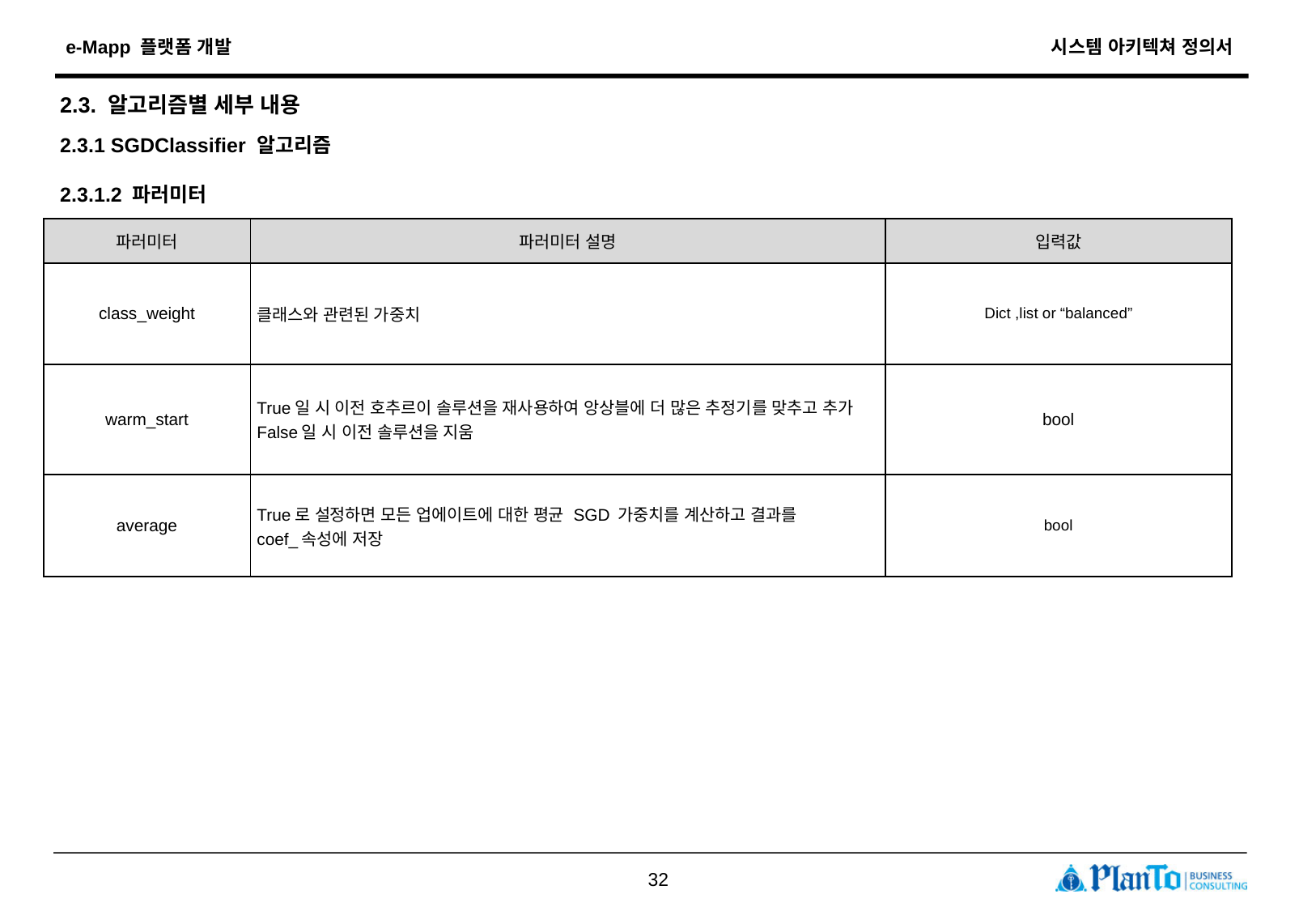

2.3. 알고리즘별 세부 내용
2.3.1 SGDClassifier 알고리즘
2.3.1.2 파러미터
| 파러미터 | 파러미터 설명 | 입력값 |
| --- | --- | --- |
| class\_weight | 클래스와 관련된 가중치 | Dict ,list or “balanced” |
| warm\_start | True일 시 이전 호추르이 솔루션을 재사용하여 앙상블에 더 많은 추정기를 맞추고 추가 False일 시 이전 솔루션을 지움 | bool |
| average | True로 설정하면 모든 업에이트에 대한 평균 SGD 가중치를 계산하고 결과를 coef\_속성에 저장 | bool |